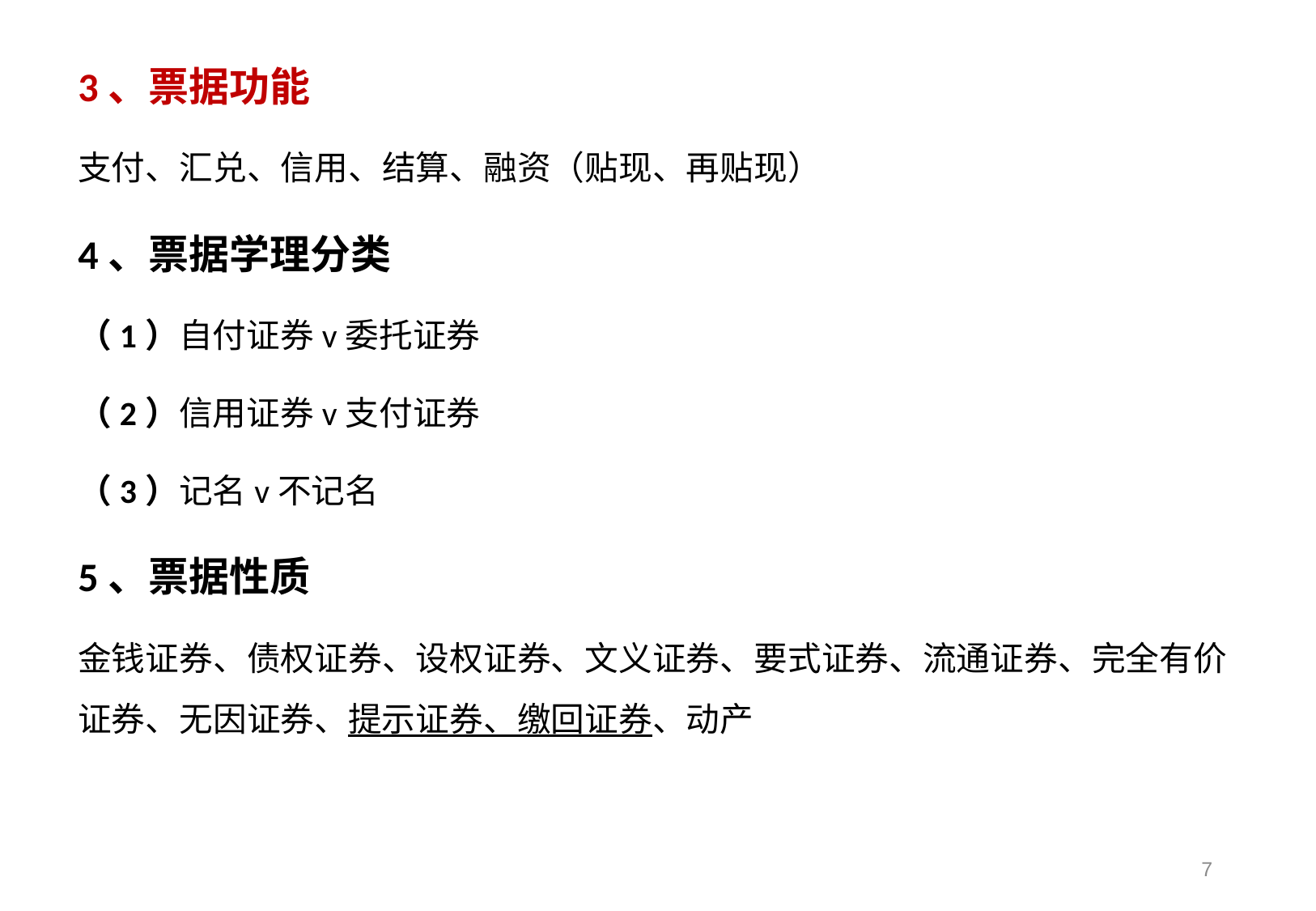

3、票据功能
支付、汇兑、信用、结算、融资（贴现、再贴现）
4、票据学理分类
（1）自付证券v委托证券
（2）信用证券v支付证券
（3）记名v不记名
5、票据性质
金钱证券、债权证券、设权证券、文义证券、要式证券、流通证券、完全有价证券、无因证券、提示证券、缴回证券、动产
7